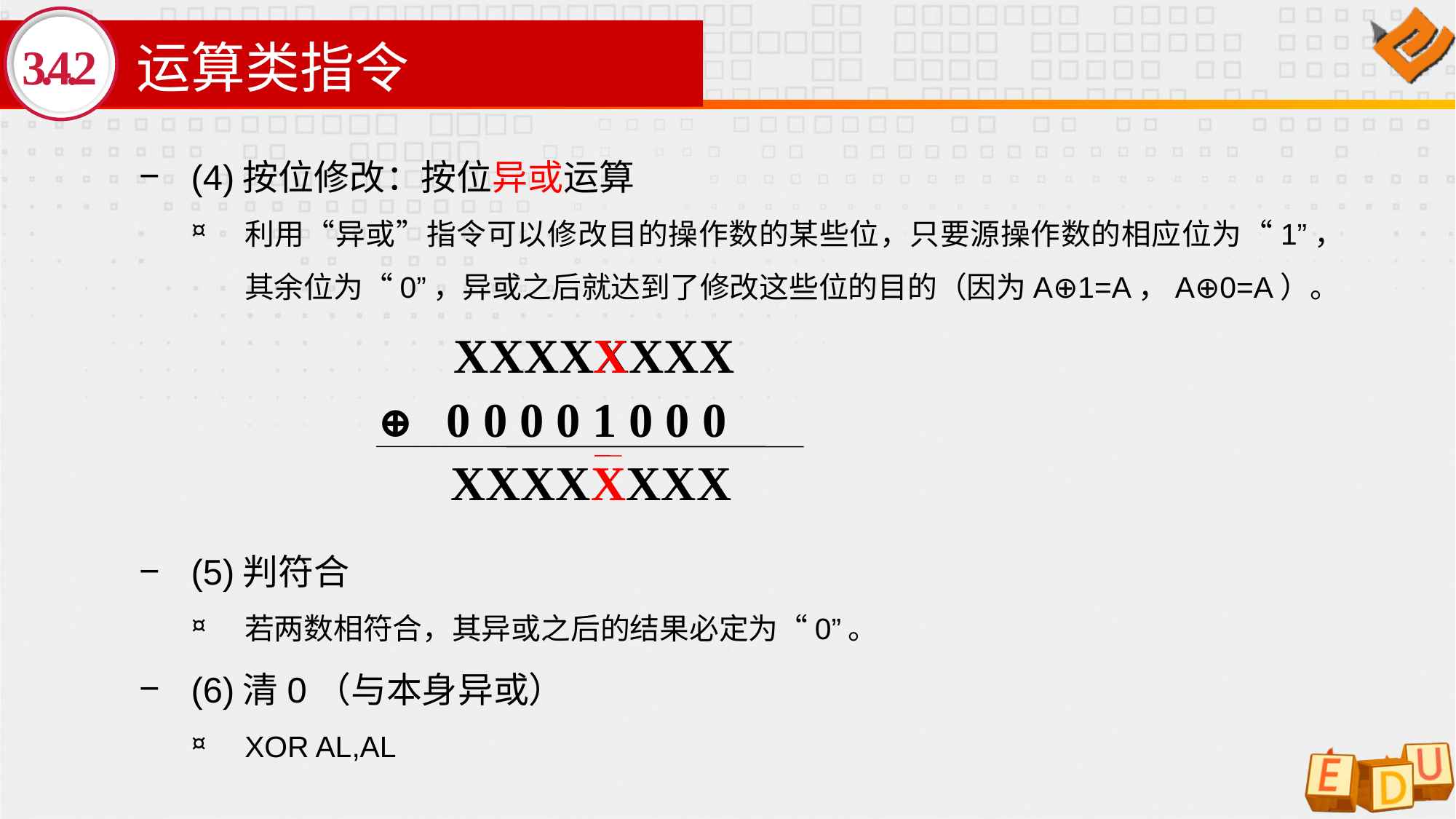

# 运算类指令
3.4.2
(4)按位修改：按位异或运算
利用“异或”指令可以修改目的操作数的某些位，只要源操作数的相应位为“1”，其余位为“0”，异或之后就达到了修改这些位的目的（因为A⊕1=A，A⊕0=A）。

(5)判符合
若两数相符合，其异或之后的结果必定为“0”。
(6)清0（与本身异或）
XOR AL,AL

 XXXXXXXX
X
⊕   0 0 0 0 1 0 0 0

XXXXXXXX